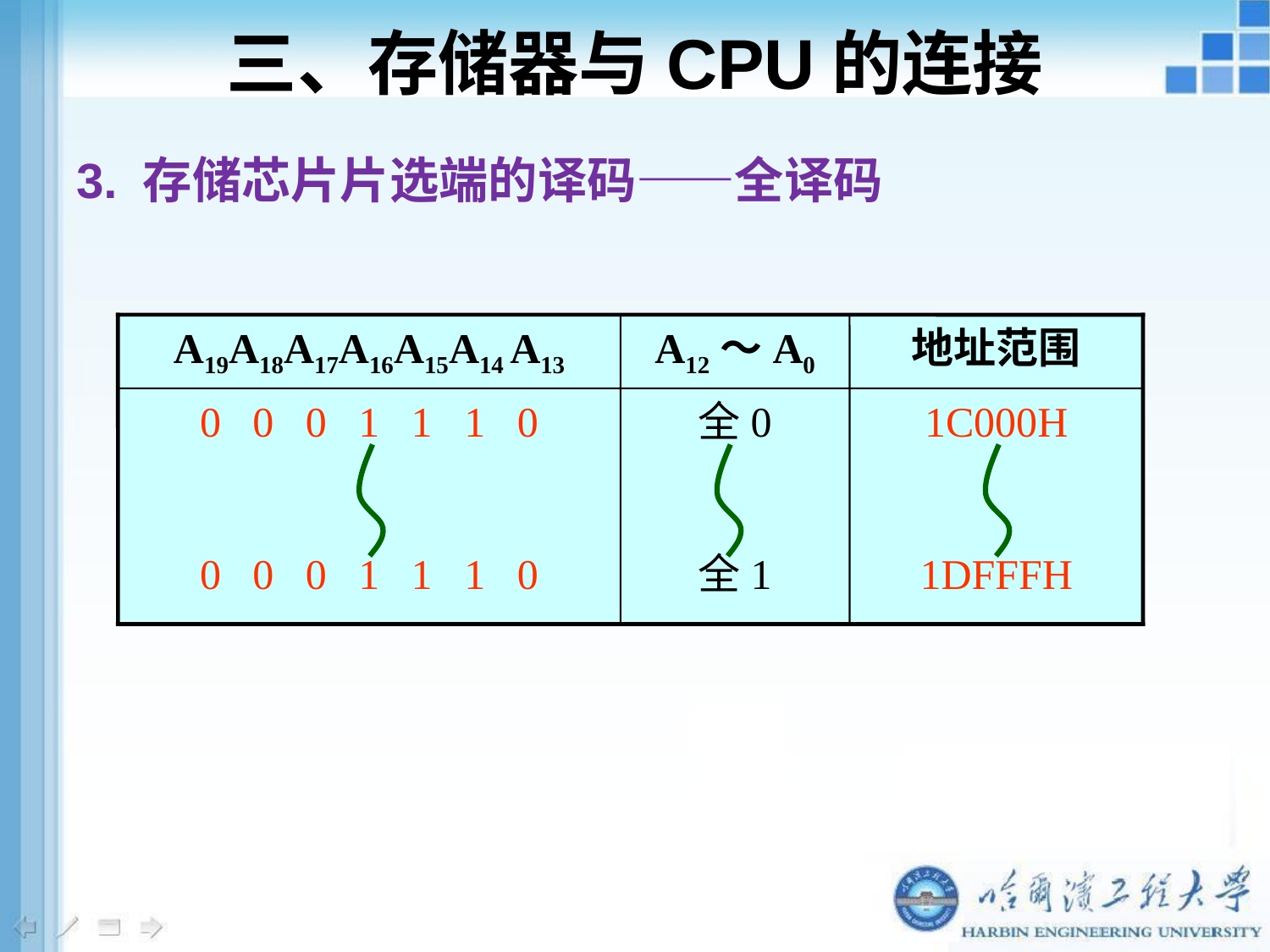

三、存储器与CPU的连接
3. 存储芯片片选端的译码——全译码
A19A18A17A16A15A14 A13

A12～A0

地址范围

0   0   0   1   1   1   0

0   0   0   1   1   1   0

全0

全1
1C000H

1DFFFH